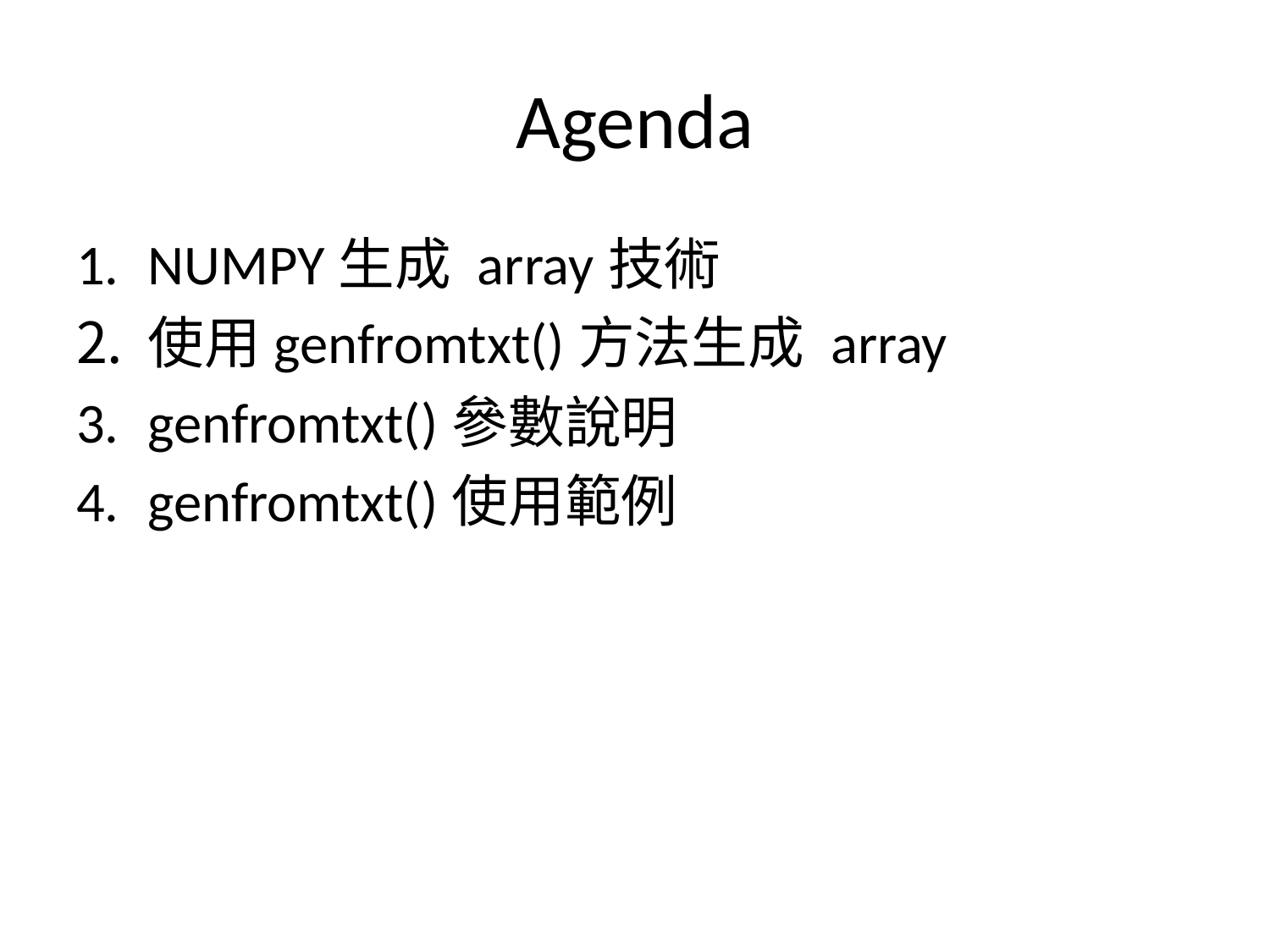

# Agenda
NUMPY生成 array技術
使用genfromtxt()方法生成 array
genfromtxt()參數說明
genfromtxt()使用範例